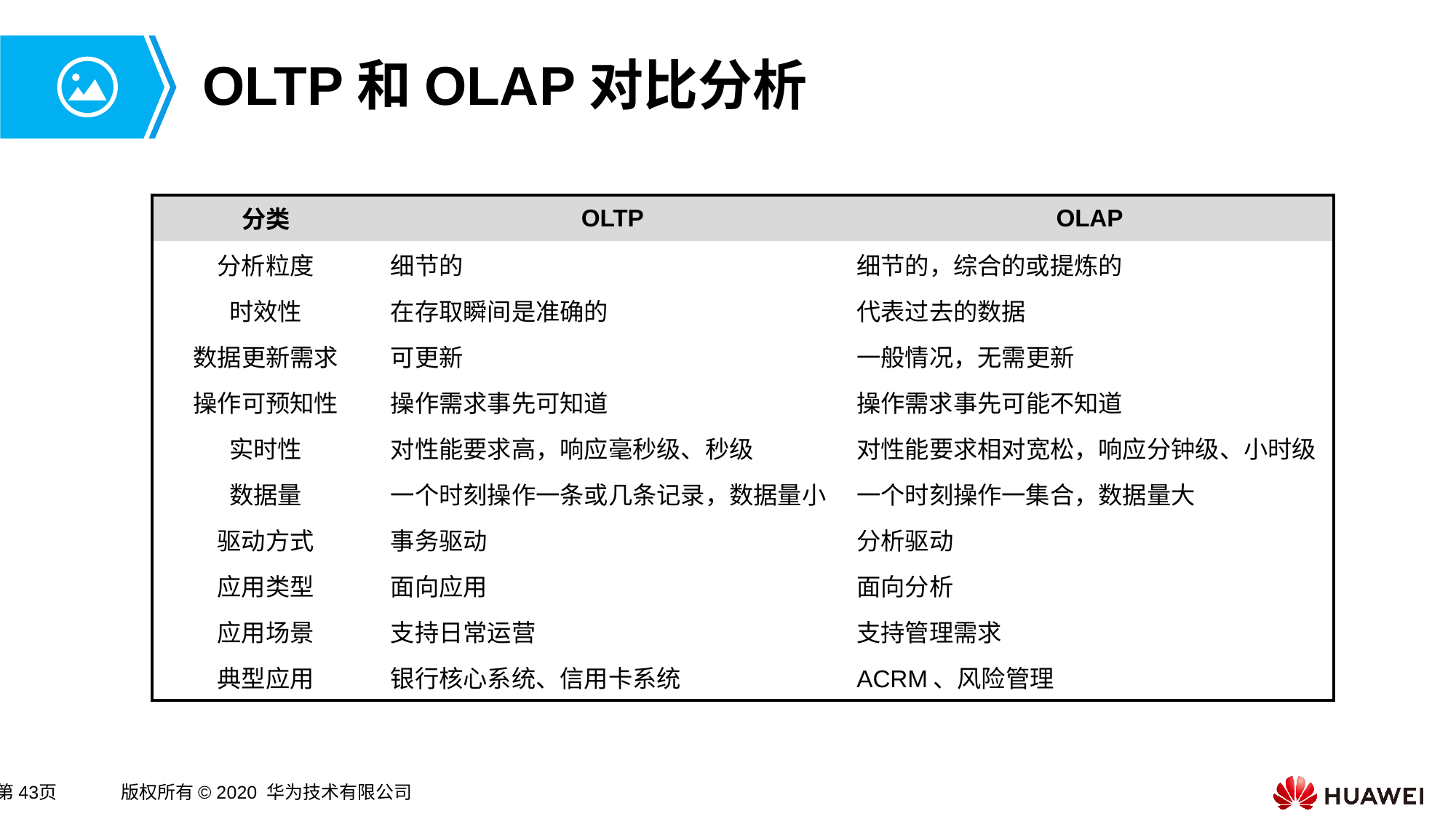

# OLTP和OLAP对比分析
| 分类 | OLTP | OLAP |
| --- | --- | --- |
| 分析粒度 | 细节的 | 细节的，综合的或提炼的 |
| 时效性 | 在存取瞬间是准确的 | 代表过去的数据 |
| 数据更新需求 | 可更新 | 一般情况，无需更新 |
| 操作可预知性 | 操作需求事先可知道 | 操作需求事先可能不知道 |
| 实时性 | 对性能要求高，响应毫秒级、秒级 | 对性能要求相对宽松，响应分钟级、小时级 |
| 数据量 | 一个时刻操作一条或几条记录，数据量小 | 一个时刻操作一集合，数据量大 |
| 驱动方式 | 事务驱动 | 分析驱动 |
| 应用类型 | 面向应用 | 面向分析 |
| 应用场景 | 支持日常运营 | 支持管理需求 |
| 典型应用 | 银行核心系统、信用卡系统 | ACRM、风险管理 |